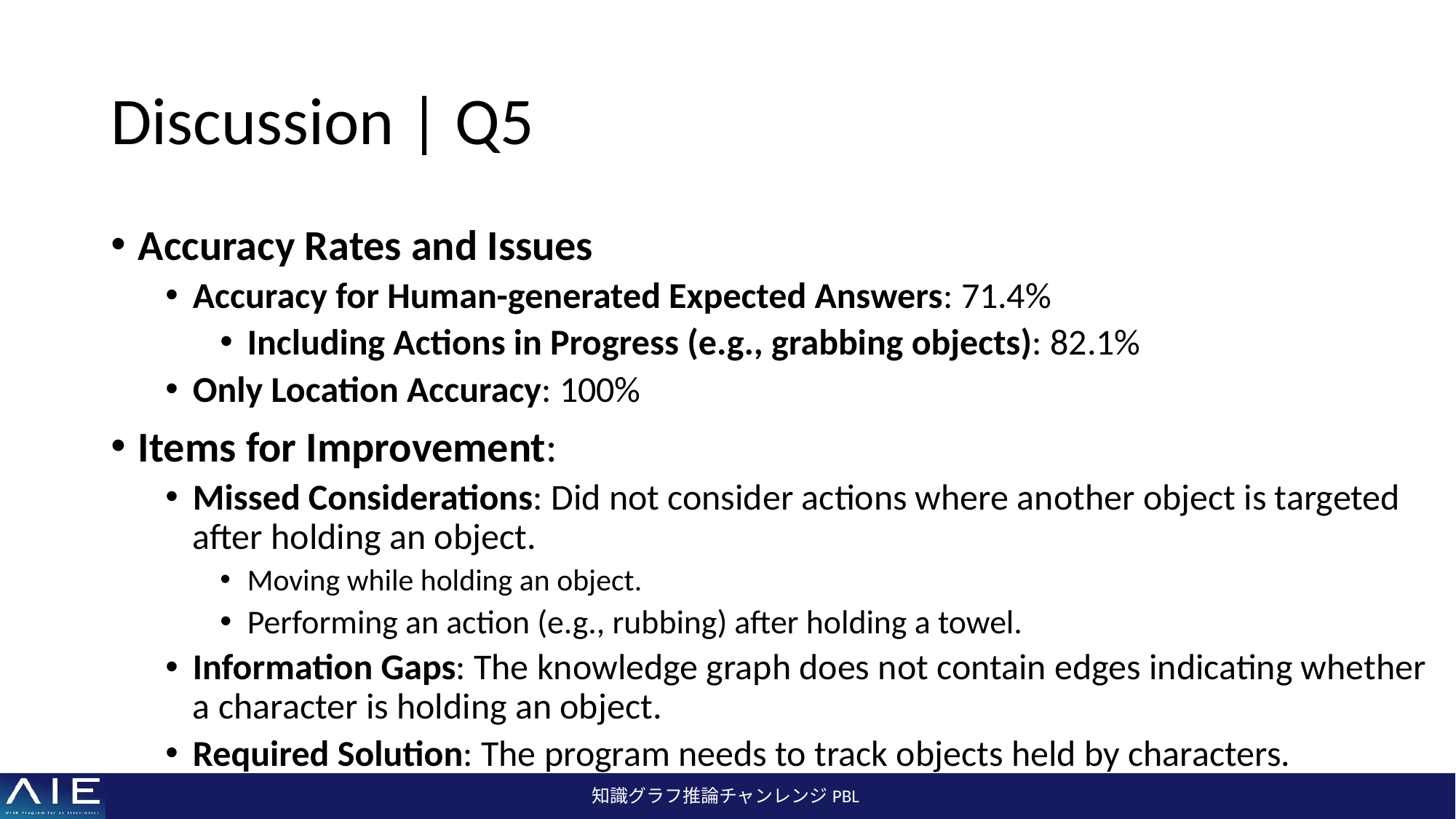

# Discussion | Q5
Accuracy Rates and Issues
Accuracy for Human-generated Expected Answers: 71.4%
Including Actions in Progress (e.g., grabbing objects): 82.1%
Only Location Accuracy: 100%
Items for Improvement:
Missed Considerations: Did not consider actions where another object is targeted  after holding an object.
Moving while holding an object.
Performing an action (e.g., rubbing) after holding a towel.
Information Gaps: The knowledge graph does not contain edges indicating whether a character is holding an object.
Required Solution: The program needs to track objects held by characters.
知識グラフ推論チャンレンジPBL